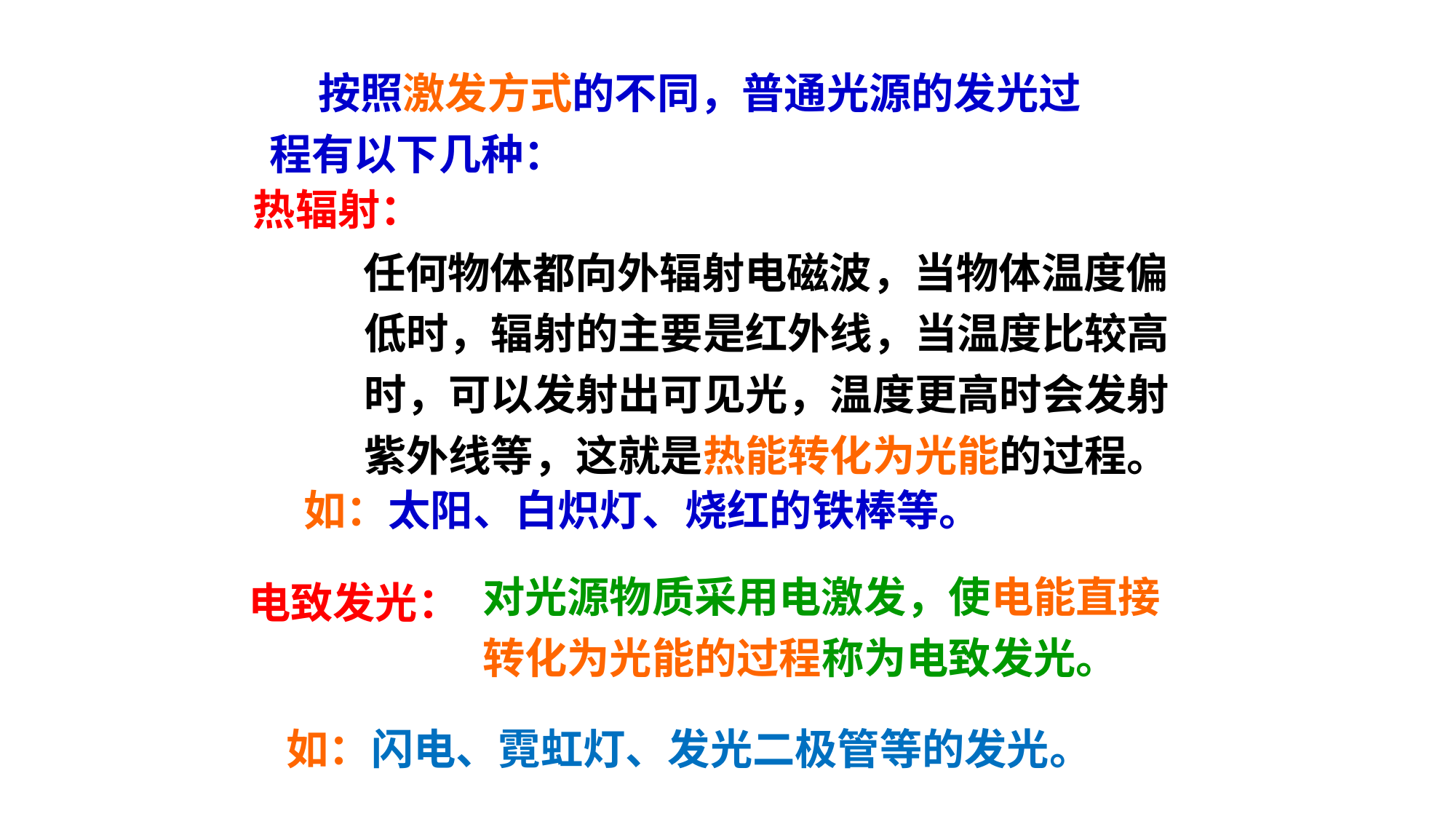

按照激发方式的不同，普通光源的发光过程有以下几种：
热辐射：
任何物体都向外辐射电磁波，当物体温度偏低时，辐射的主要是红外线，当温度比较高时，可以发射出可见光，温度更高时会发射紫外线等，这就是热能转化为光能的过程。
如：太阳、白炽灯、烧红的铁棒等。
对光源物质采用电激发，使电能直接转化为光能的过程称为电致发光。
电致发光：
如：闪电、霓虹灯、发光二极管等的发光。